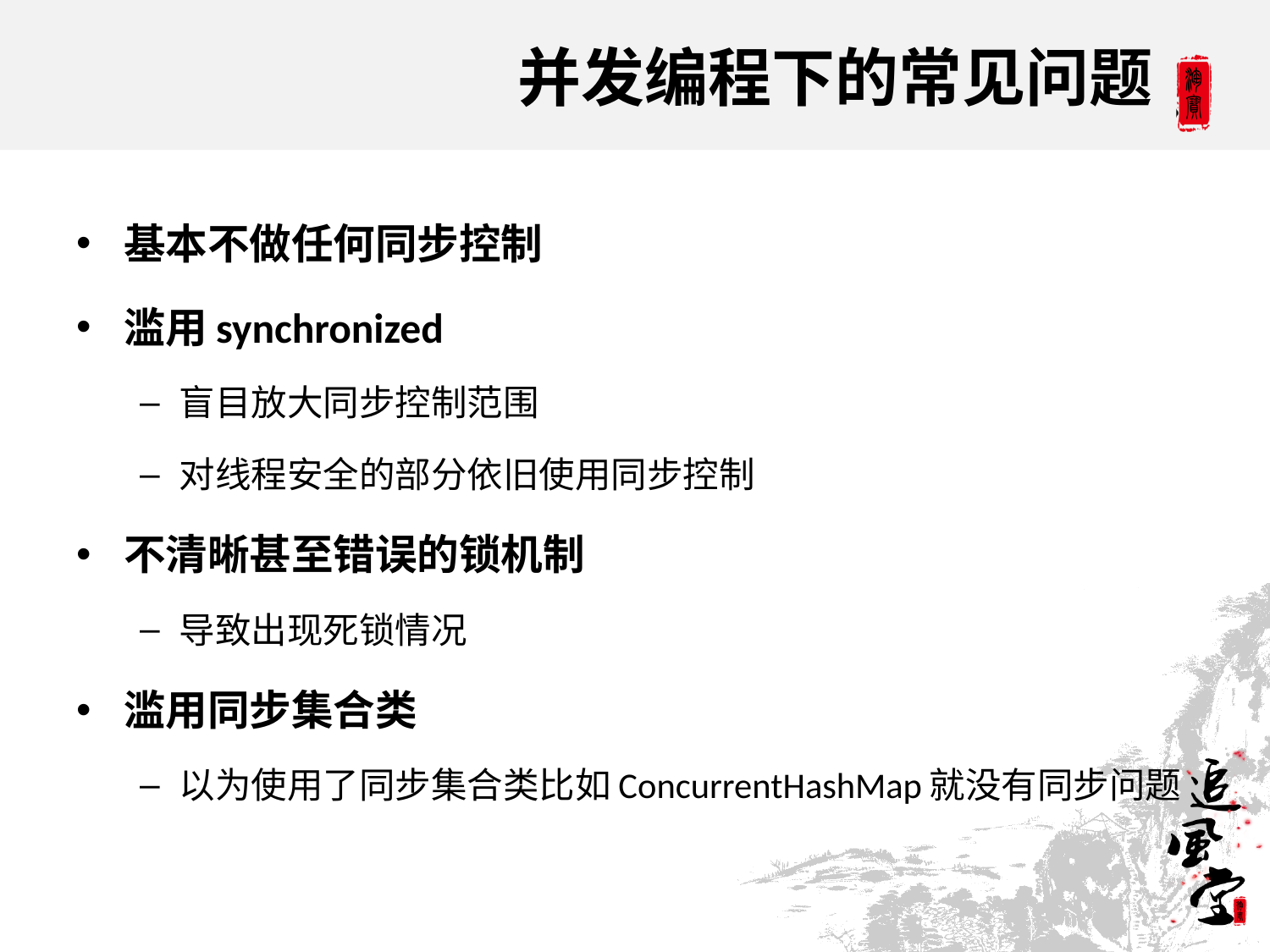

# 并发编程下的常见问题
基本不做任何同步控制
滥用synchronized
盲目放大同步控制范围
对线程安全的部分依旧使用同步控制
不清晰甚至错误的锁机制
导致出现死锁情况
滥用同步集合类
以为使用了同步集合类比如ConcurrentHashMap就没有同步问题